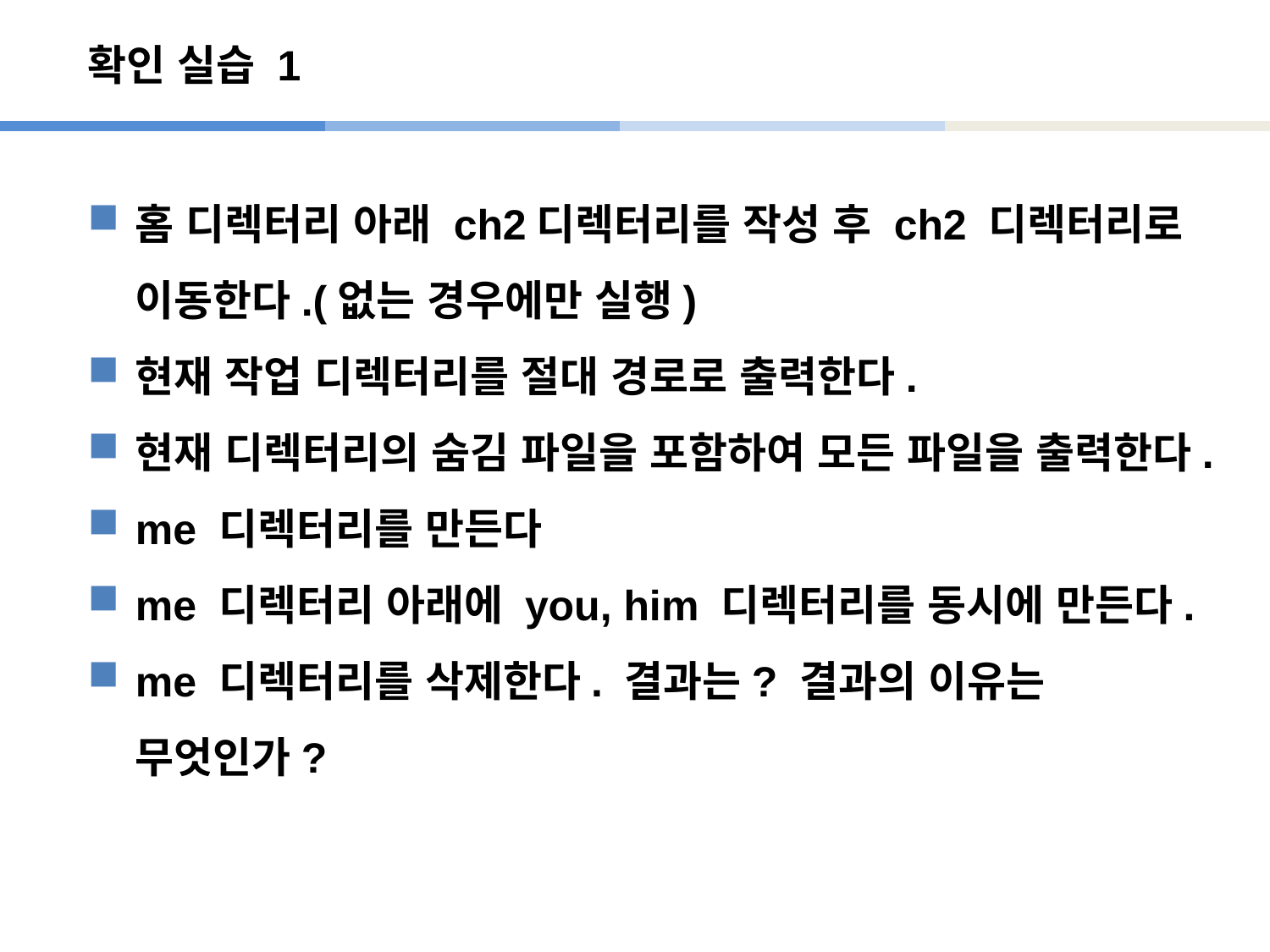

# 확인 실습 1
홈 디렉터리 아래 ch2디렉터리를 작성 후 ch2 디렉터리로 이동한다.(없는 경우에만 실행)
현재 작업 디렉터리를 절대 경로로 출력한다.
현재 디렉터리의 숨김 파일을 포함하여 모든 파일을 출력한다.
me 디렉터리를 만든다
me 디렉터리 아래에 you, him 디렉터리를 동시에 만든다.
me 디렉터리를 삭제한다. 결과는? 결과의 이유는 무엇인가?